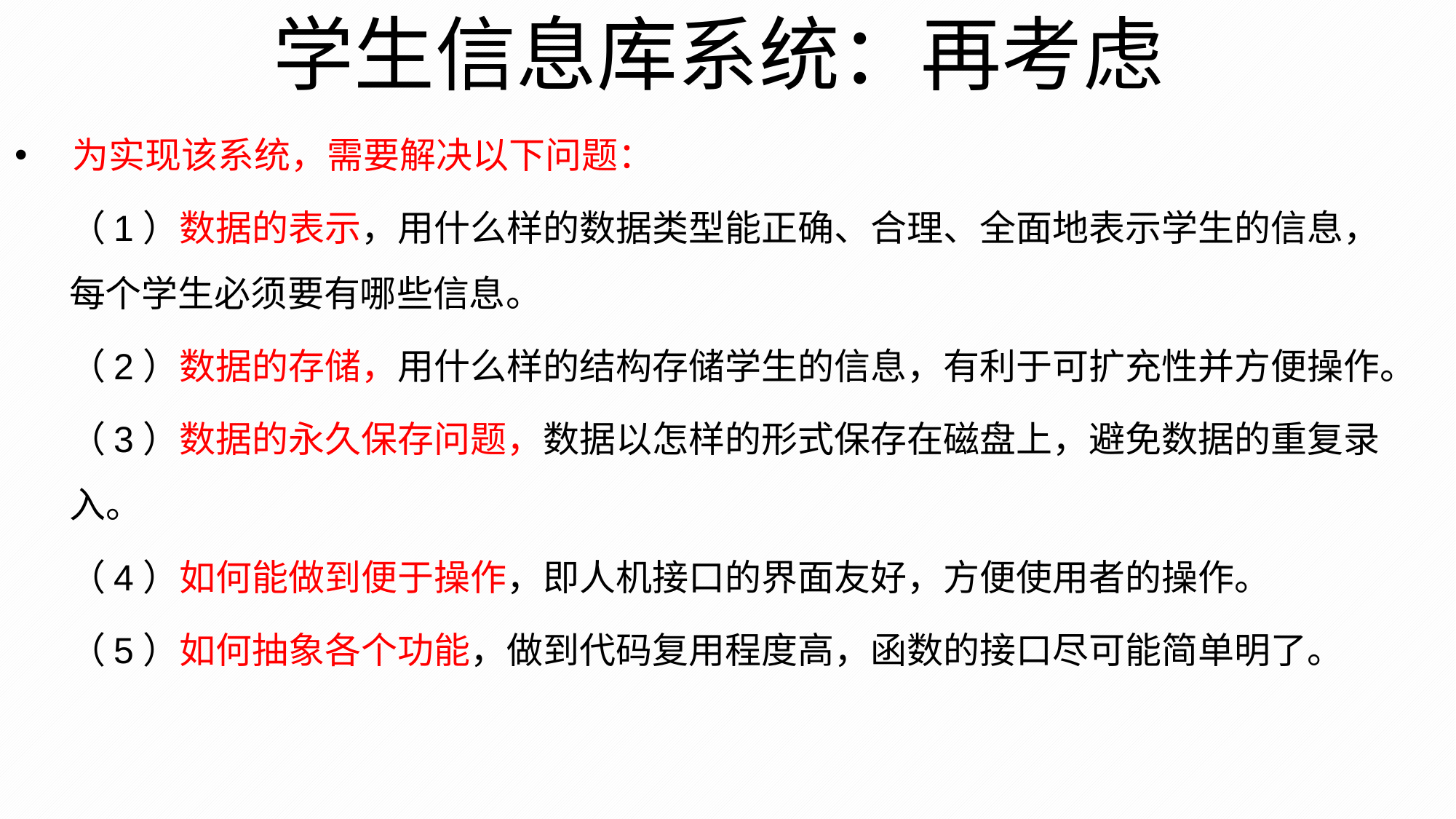

学生信息库系统：再考虑
 为实现该系统，需要解决以下问题：
（1）数据的表示，用什么样的数据类型能正确、合理、全面地表示学生的信息，每个学生必须要有哪些信息。
（2）数据的存储，用什么样的结构存储学生的信息，有利于可扩充性并方便操作。
（3）数据的永久保存问题，数据以怎样的形式保存在磁盘上，避免数据的重复录入。
（4）如何能做到便于操作，即人机接口的界面友好，方便使用者的操作。
（5）如何抽象各个功能，做到代码复用程度高，函数的接口尽可能简单明了。